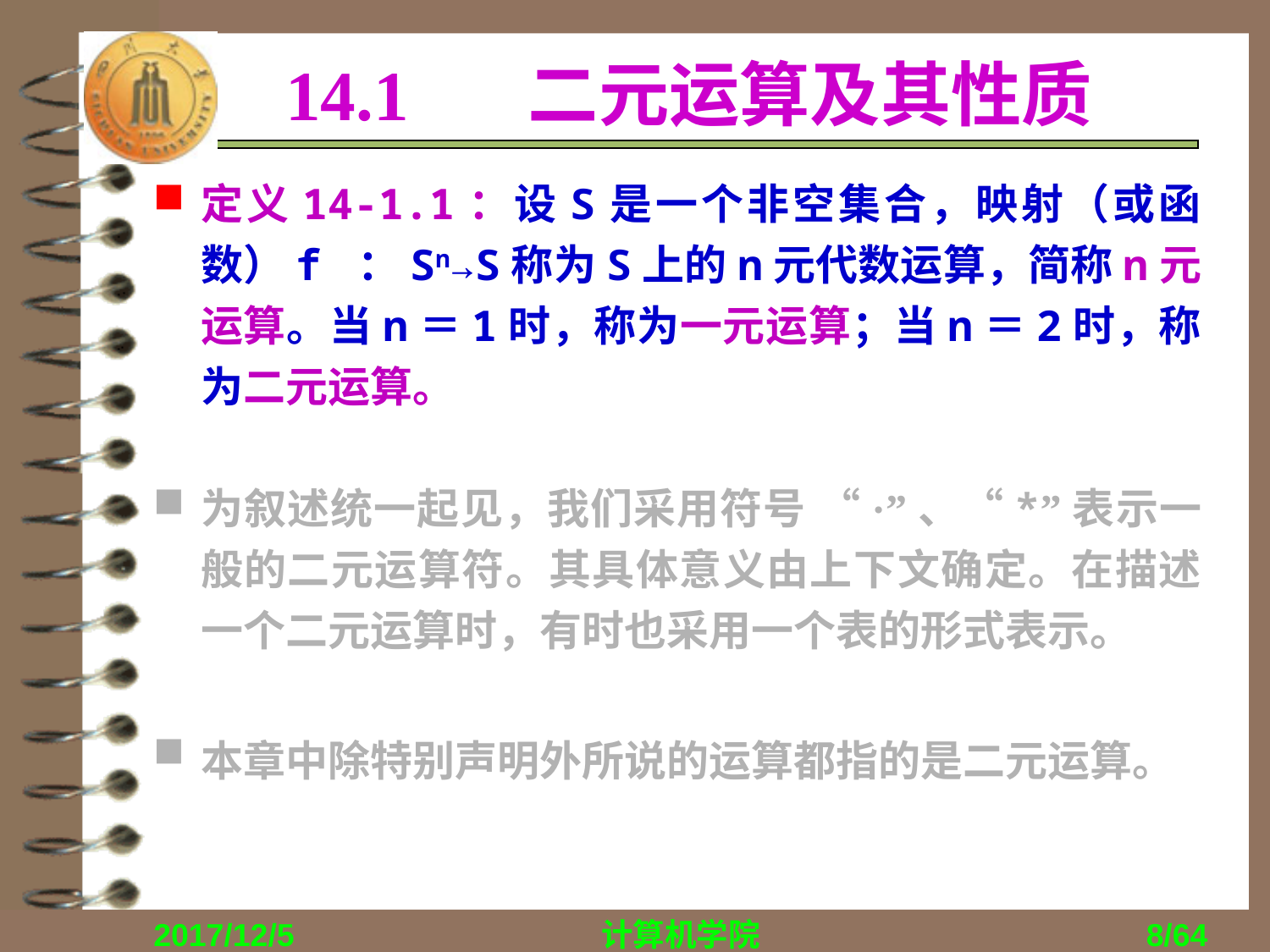

# 14.1　  二元运算及其性质
定义14-1.1：设S是一个非空集合，映射（或函数）f ：Sn→S称为S上的n元代数运算，简称n元运算。当n＝1时，称为一元运算；当n＝2时，称为二元运算。

为叙述统一起见，我们采用符号 “·”、“*”表示一般的二元运算符。其具体意义由上下文确定。在描述一个二元运算时，有时也采用一个表的形式表示。

本章中除特别声明外所说的运算都指的是二元运算。

2017/12/5
计算机学院
8/64